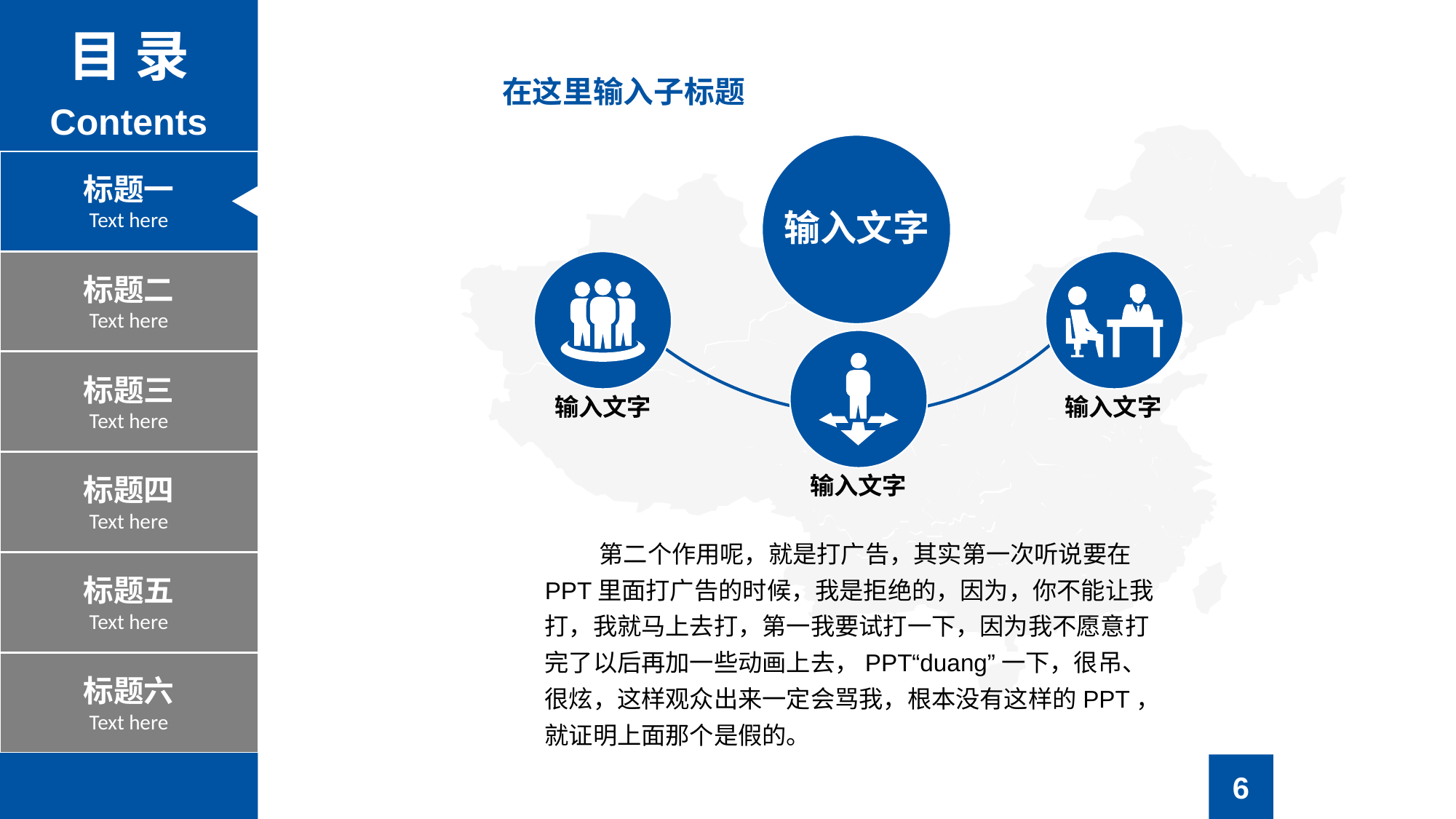

目 录
Contents
在这里输入子标题
输入文字
标题一
Text here

标题二
Text here

标题三
Text here
输入文字
输入文字
标题四
Text here
输入文字
第二个作用呢，就是打广告，其实第一次听说要在PPT里面打广告的时候，我是拒绝的，因为，你不能让我打，我就马上去打，第一我要试打一下，因为我不愿意打完了以后再加一些动画上去，PPT“duang”一下，很吊、很炫，这样观众出来一定会骂我，根本没有这样的PPT，就证明上面那个是假的。
标题五
Text here
标题六
Text here
6